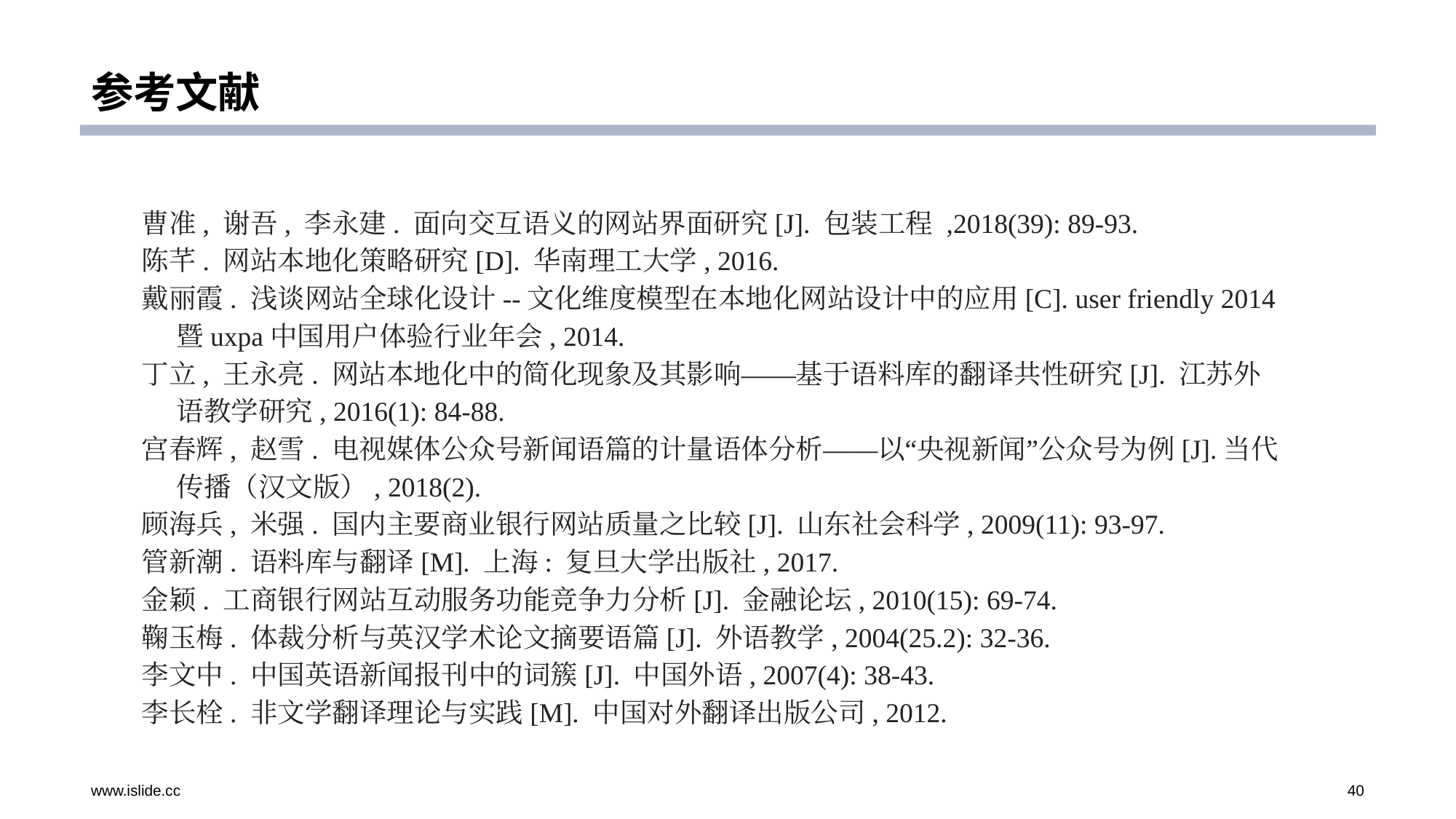

# 参考文献
曹准, 谢吾, 李永建. 面向交互语义的网站界面研究[J]. 包装工程 ,2018(39): 89-93.
陈芊. 网站本地化策略研究[D]. 华南理工大学, 2016.
戴丽霞. 浅谈网站全球化设计--文化维度模型在本地化网站设计中的应用[C]. user friendly 2014暨uxpa中国用户体验行业年会, 2014.
丁立, 王永亮. 网站本地化中的简化现象及其影响——基于语料库的翻译共性研究[J]. 江苏外语教学研究, 2016(1): 84-88.
宫春辉, 赵雪. 电视媒体公众号新闻语篇的计量语体分析——以“央视新闻”公众号为例[J].当代传播（汉文版）, 2018(2).
顾海兵, 米强. 国内主要商业银行网站质量之比较[J]. 山东社会科学, 2009(11): 93-97.
管新潮. 语料库与翻译[M]. 上海: 复旦大学出版社, 2017.
金颖. 工商银行网站互动服务功能竞争力分析[J]. 金融论坛, 2010(15): 69-74.
鞠玉梅. 体裁分析与英汉学术论文摘要语篇[J]. 外语教学, 2004(25.2): 32-36.
李文中. 中国英语新闻报刊中的词簇[J]. 中国外语, 2007(4): 38-43.
李长栓. 非文学翻译理论与实践[M]. 中国对外翻译出版公司, 2012.

www.islide.cc
40